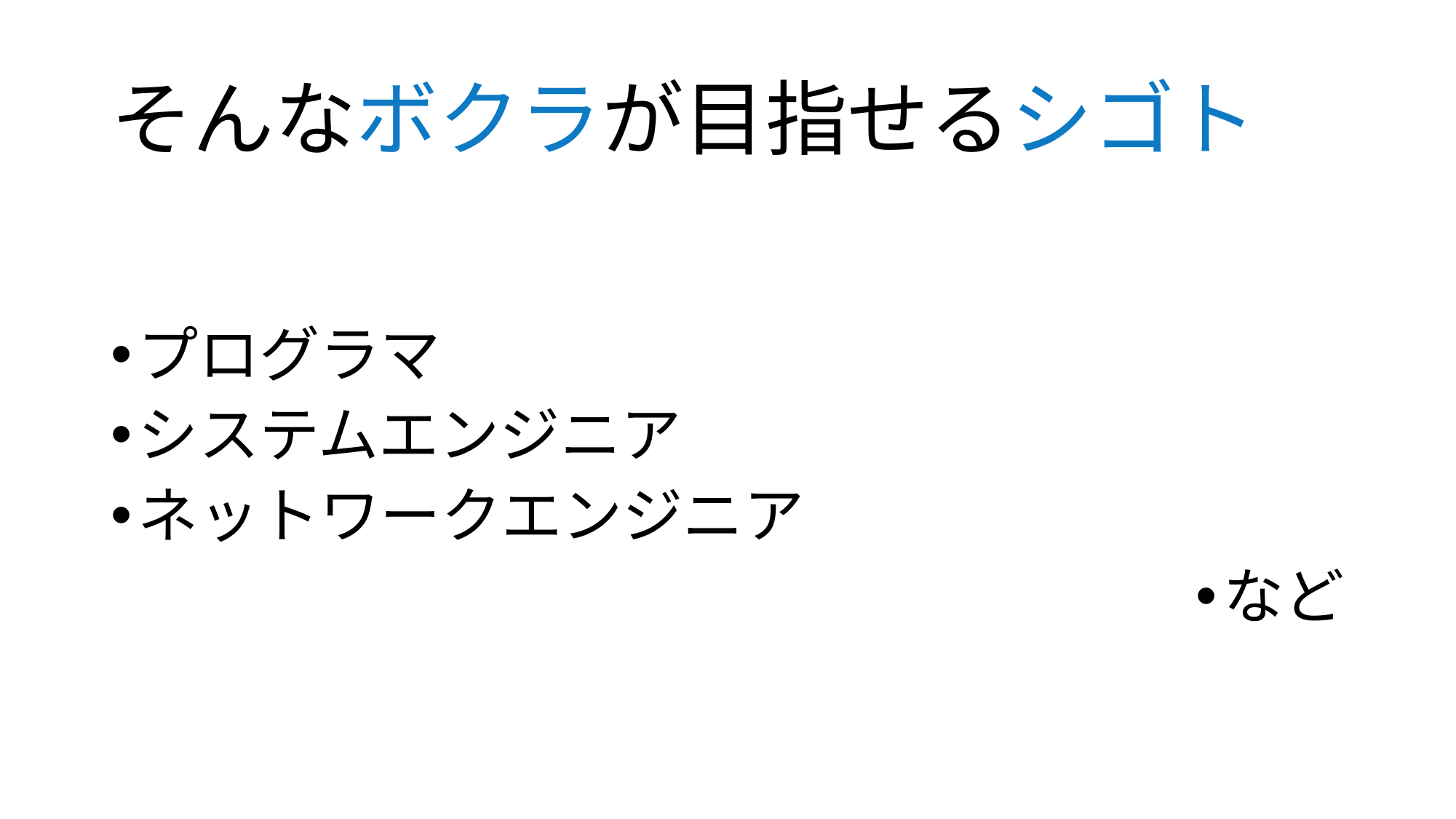

# そんなボクラが目指せるシゴト
プログラマ
システムエンジニア
ネットワークエンジニア
など